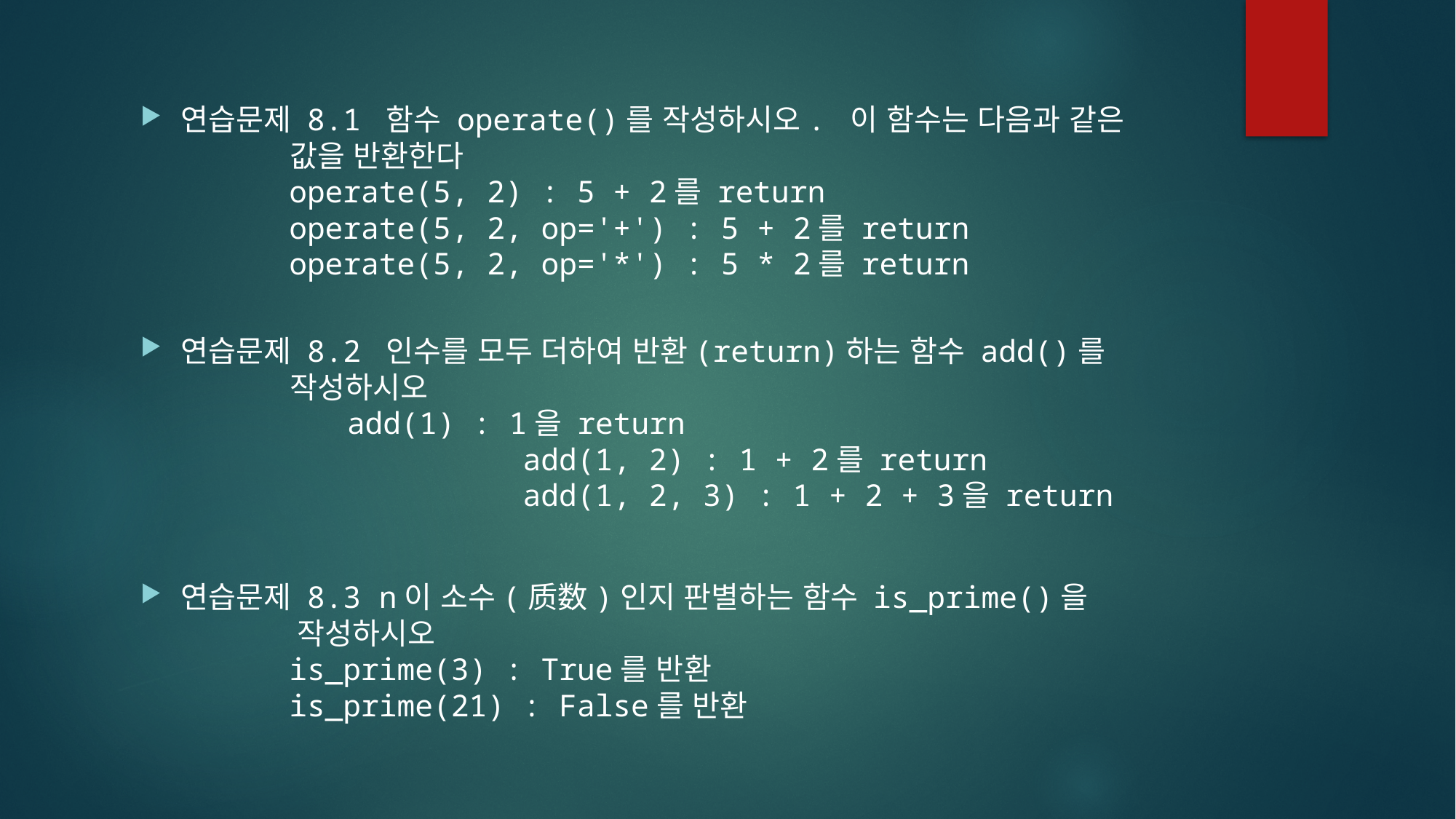

연습문제 8.1 함수 operate()를 작성하시오. 이 함수는 다음과 같은
             값을 반환한다
						operate(5, 2) : 5 + 2를 return
						operate(5, 2, op='+') : 5 + 2를 return
						operate(5, 2, op='*') : 5 * 2를 return
연습문제 8.2 인수를 모두 더하여 반환(return)하는 함수 add()를
             작성하시오
                   add(1) : 1을 return
                   add(1, 2) : 1 + 2를 return
                   add(1, 2, 3) : 1 + 2 + 3을 return

연습문제 8.3 n이 소수(质数)인지 판별하는 함수 is_prime()을
				 작성하시오
						is_prime(3) : True를 반환
						is_prime(21) : False를 반환